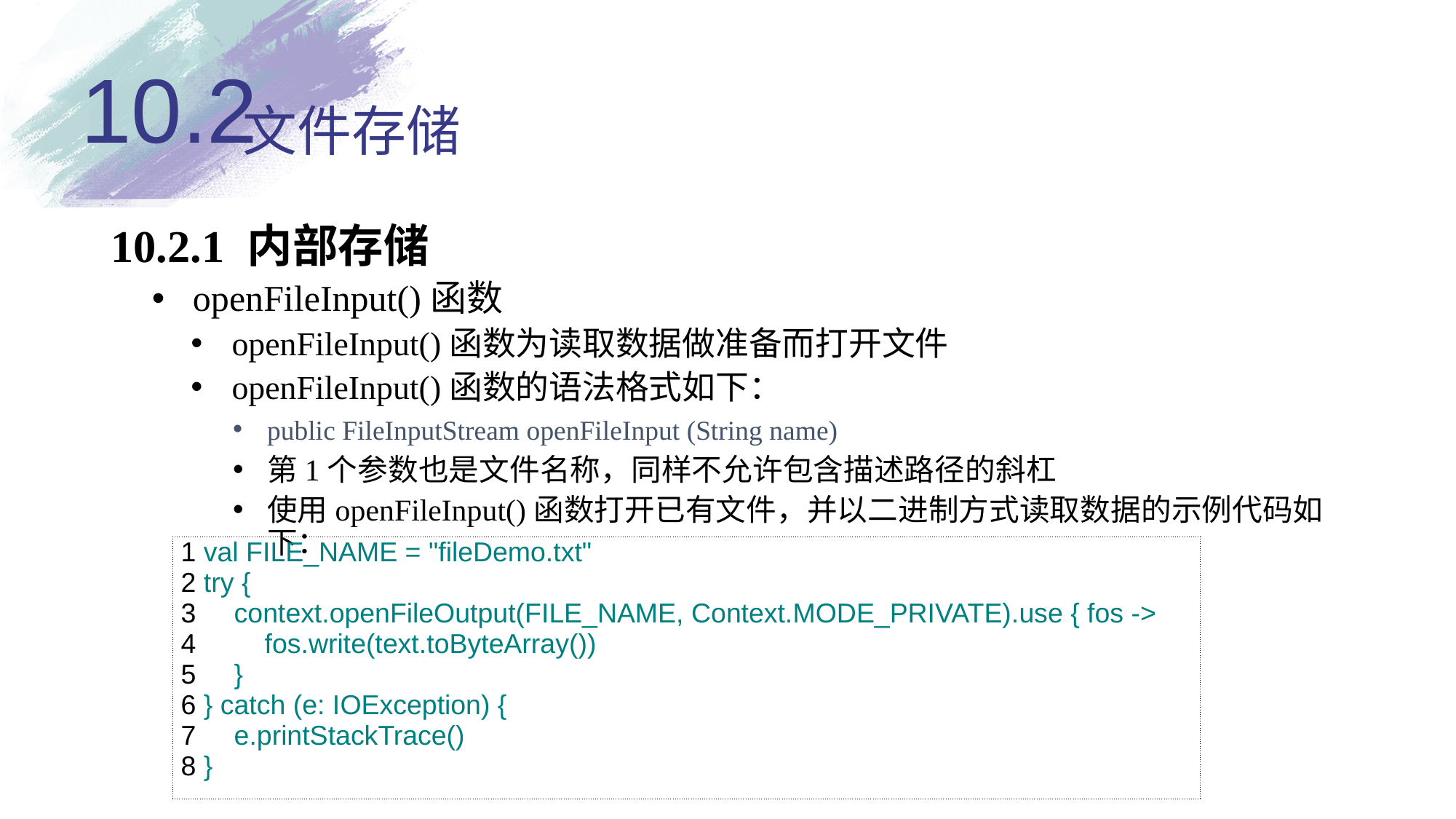

10.2
# 文件存储
10.2.1 内部存储
openFileInput()函数
openFileInput()函数为读取数据做准备而打开文件
openFileInput()函数的语法格式如下：
public FileInputStream openFileInput (String name)
第1个参数也是文件名称，同样不允许包含描述路径的斜杠
使用openFileInput()函数打开已有文件，并以二进制方式读取数据的示例代码如下：
| 1 val FILE\_NAME = "fileDemo.txt" 2 try { 3  context.openFileOutput(FILE\_NAME, Context.MODE\_PRIVATE).use { fos -> 4  fos.write(text.toByteArray()) 5  } 6 } catch (e: IOException) { 7  e.printStackTrace() 8 } |
| --- |